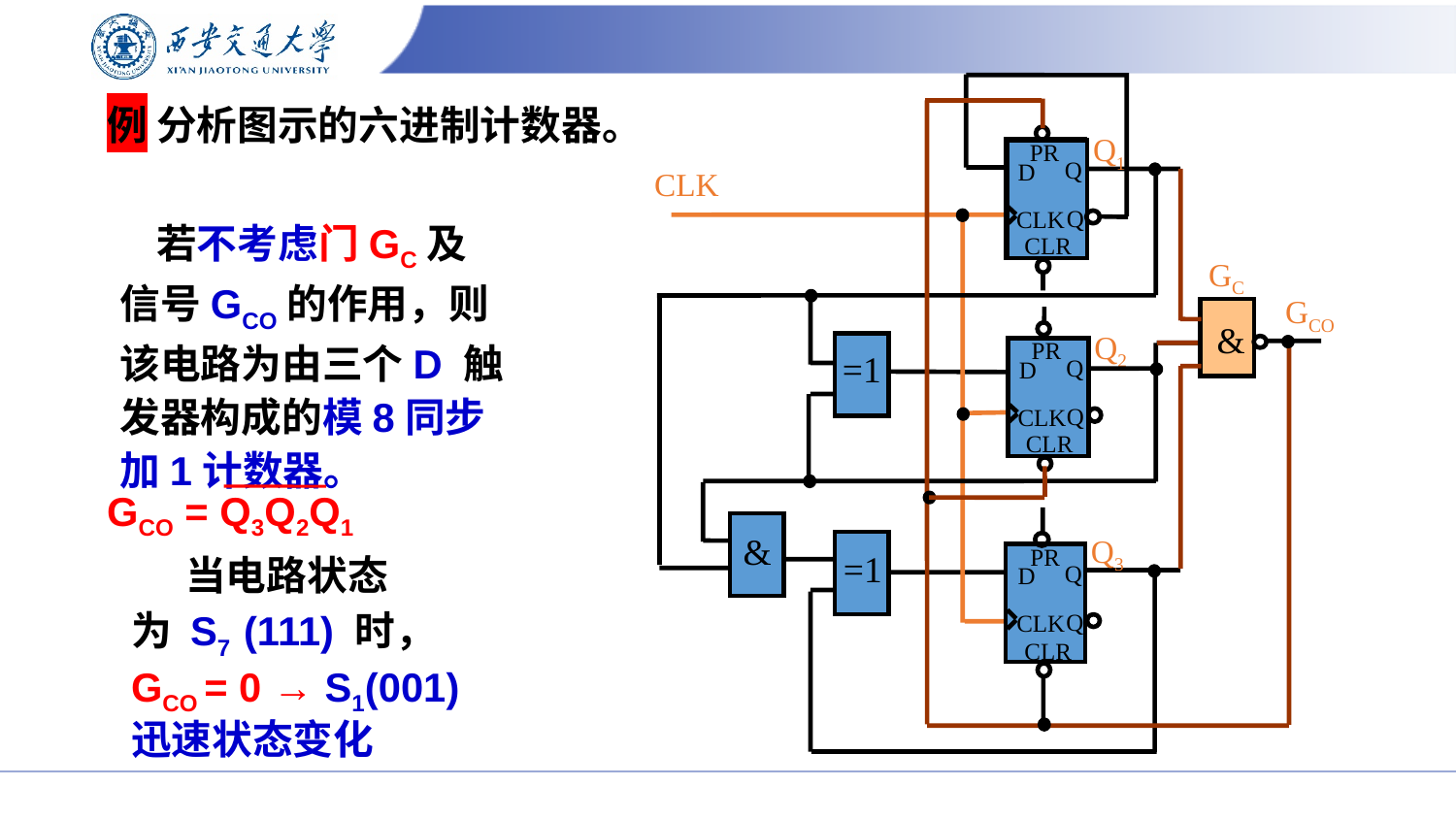

Q1

PR

Q
D
CLK

Q
CLK

CLR

Q2

PR

=1

Q
D

Q

CLK

CLR

&
Q3

PR
=1

Q
D

Q
CLK

CLR

GC
GCO

&

# 例 分析图示的六进制计数器。
   若不考虑门GC及信号GCO的作用，则该电路为由三个D 触发器构成的模8同步加1计数器。

GCO = Q3Q2Q1

     当电路状态
为 S7  (111) 时，
GCO = 0 → S1(001)
迅速状态变化